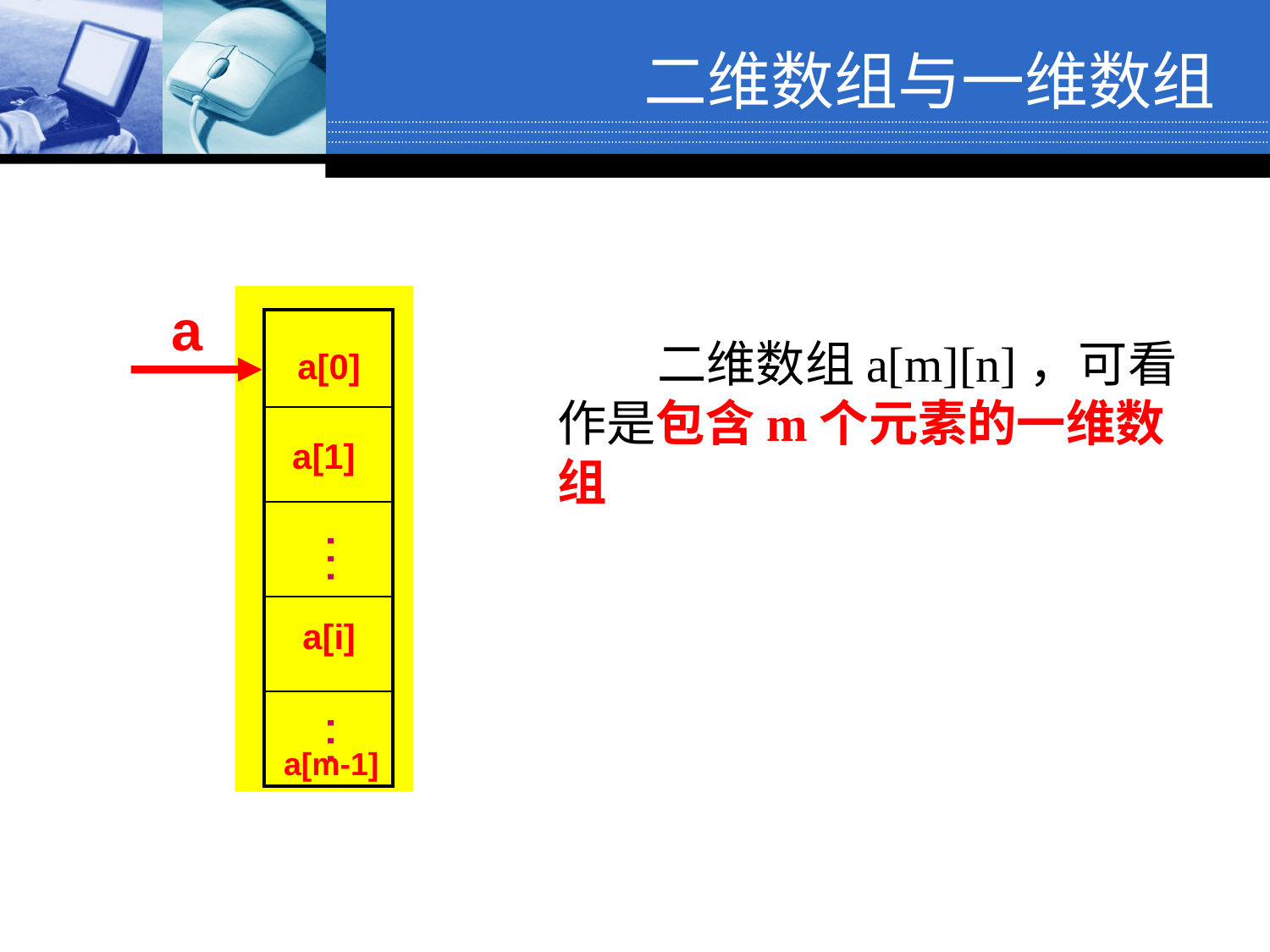

二维数组与一维数组

a
|  |
| --- |
|  |
|  |
|  |
|  |
        二维数组a[m][n]，可看作是包含m个元素的一维数组
a[0]

a[1]
…
a[i]
…
a[m-1]